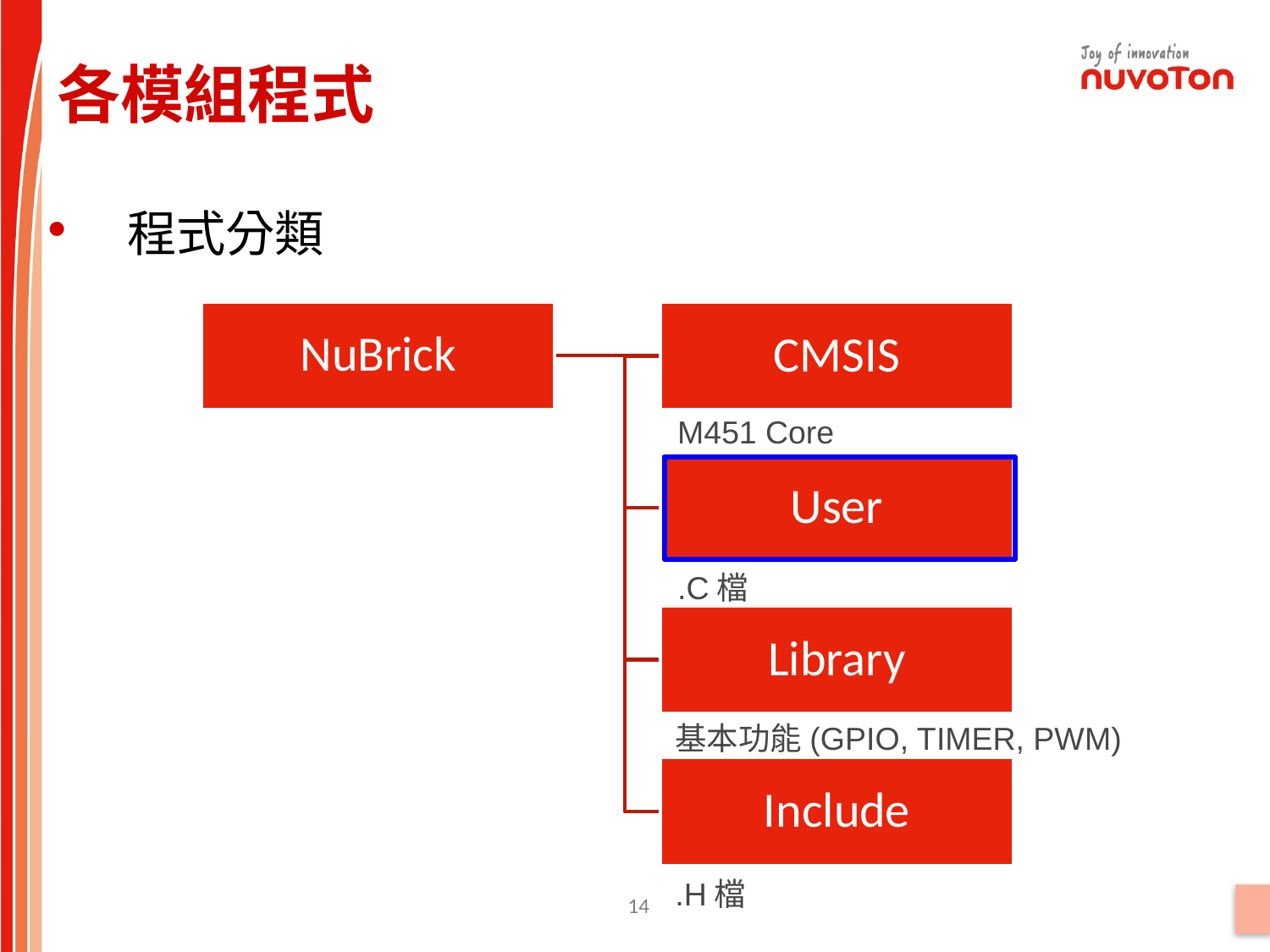

各模組程式
程式分類

NuBrick
CMSIS
User
Library
Include
M451 Core

.C檔
基本功能(GPIO, TIMER, PWM)
.H檔
14